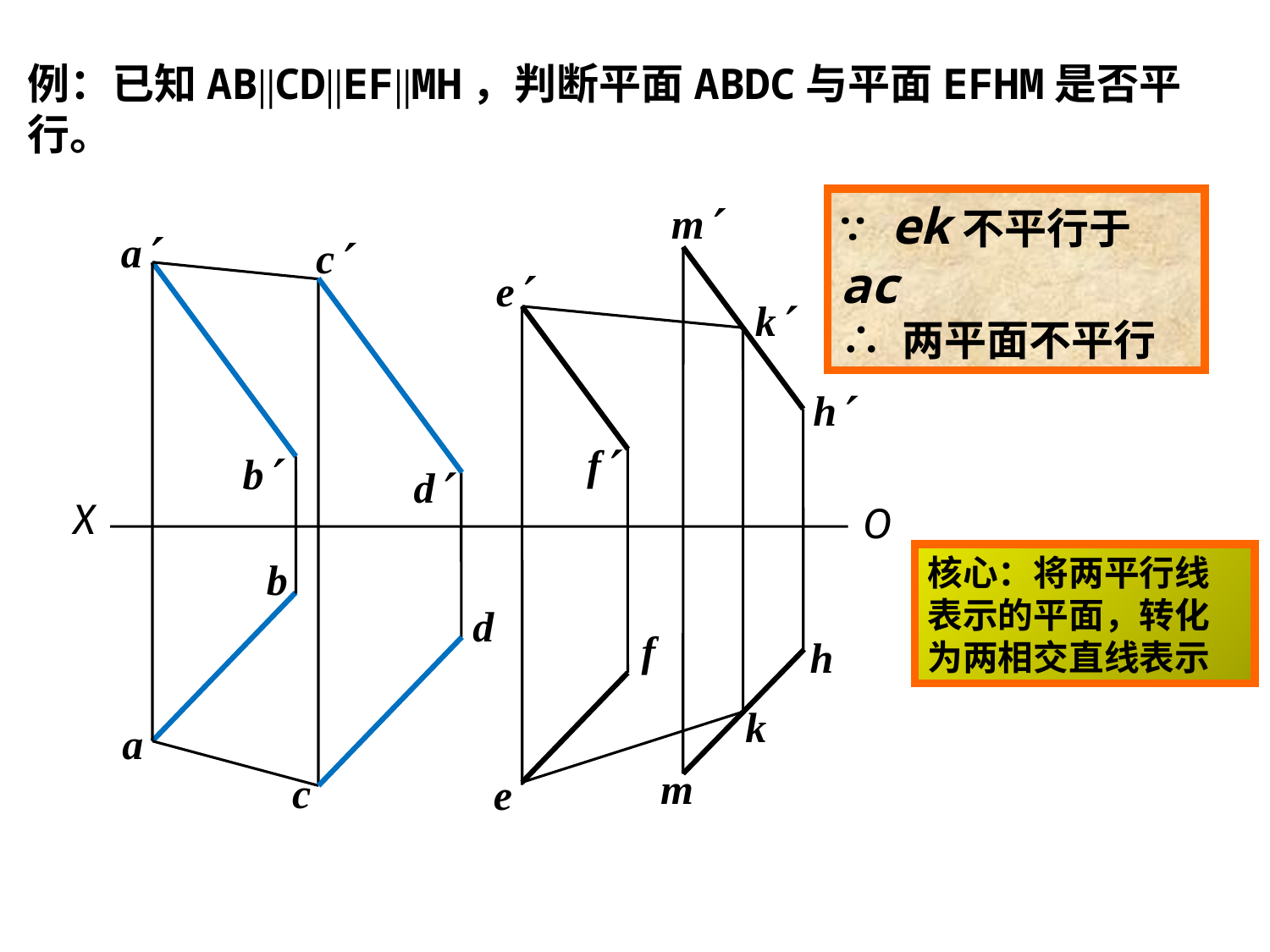

例：已知AB∥CD∥EF∥MH，判断平面ABDC与平面EFHM是否平行。
m′
∵ ek不平行于ac
∴ 两平面不平行
a′
c′

e′

k′

h′

f′
b′

d′

X
O

核心：将两平行线表示的平面，转化为两相交直线表示
b

d
f
h

k

a

m
c
e